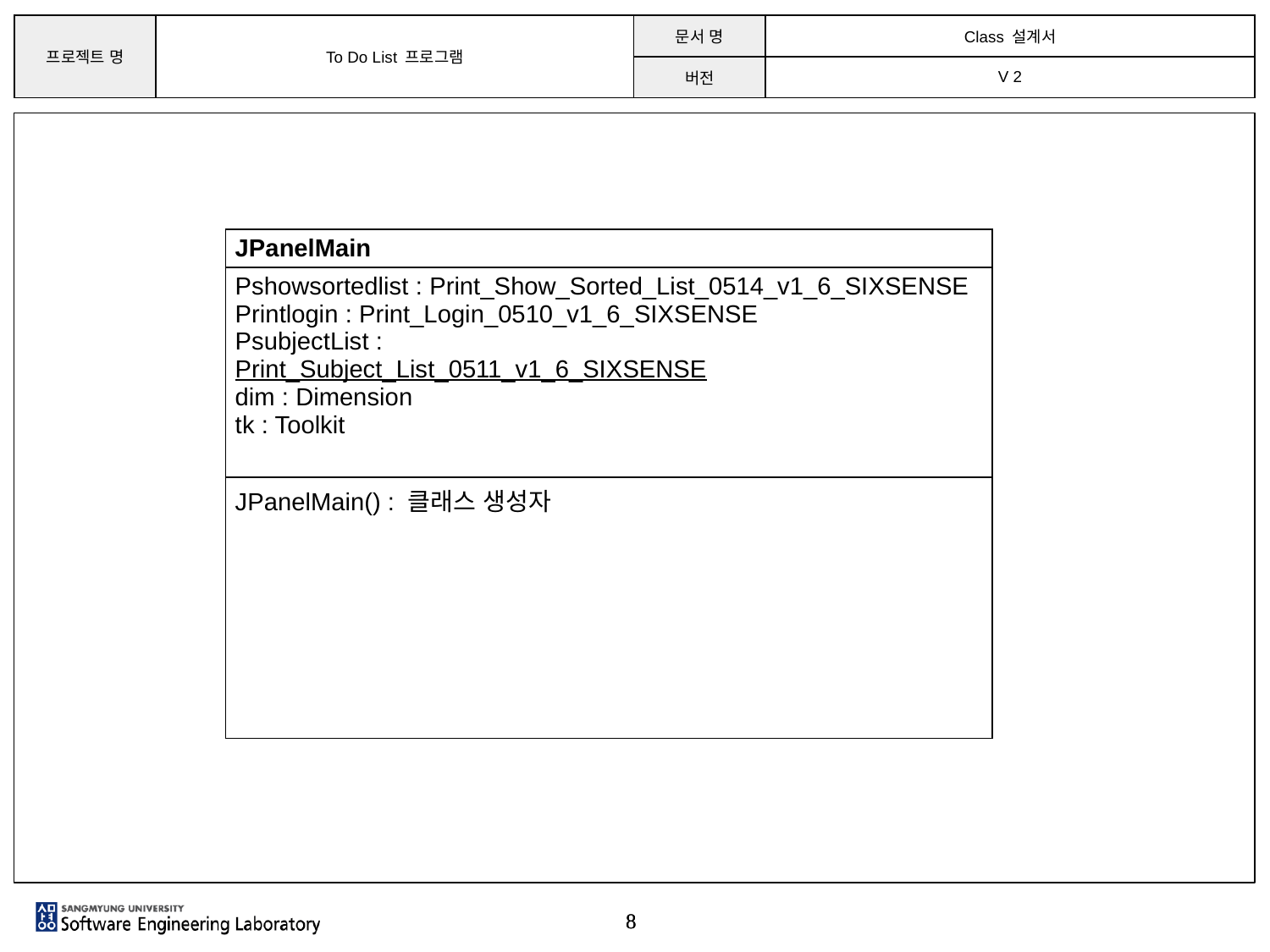

| JPanelMain |
| --- |
| Pshowsortedlist : Print\_Show\_Sorted\_List\_0514\_v1\_6\_SIXSENSE Printlogin : Print\_Login\_0510\_v1\_6\_SIXSENSE PsubjectList : Print\_Subject\_List\_0511\_v1\_6\_SIXSENSE dim : Dimension tk : Toolkit |
| JPanelMain() : 클래스 생성자 |